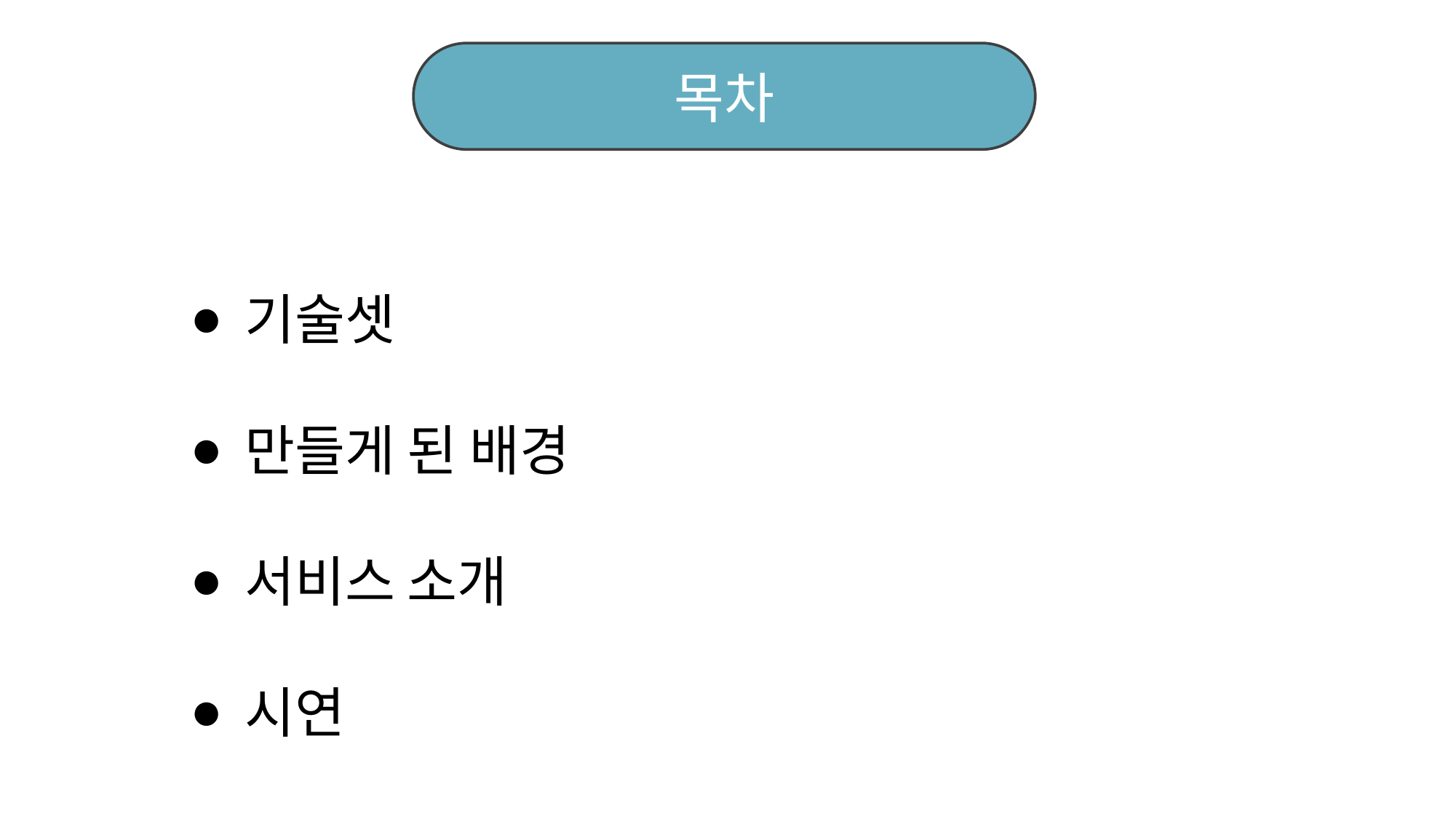

목차
기술셋
만들게 된 배경
서비스 소개
시연